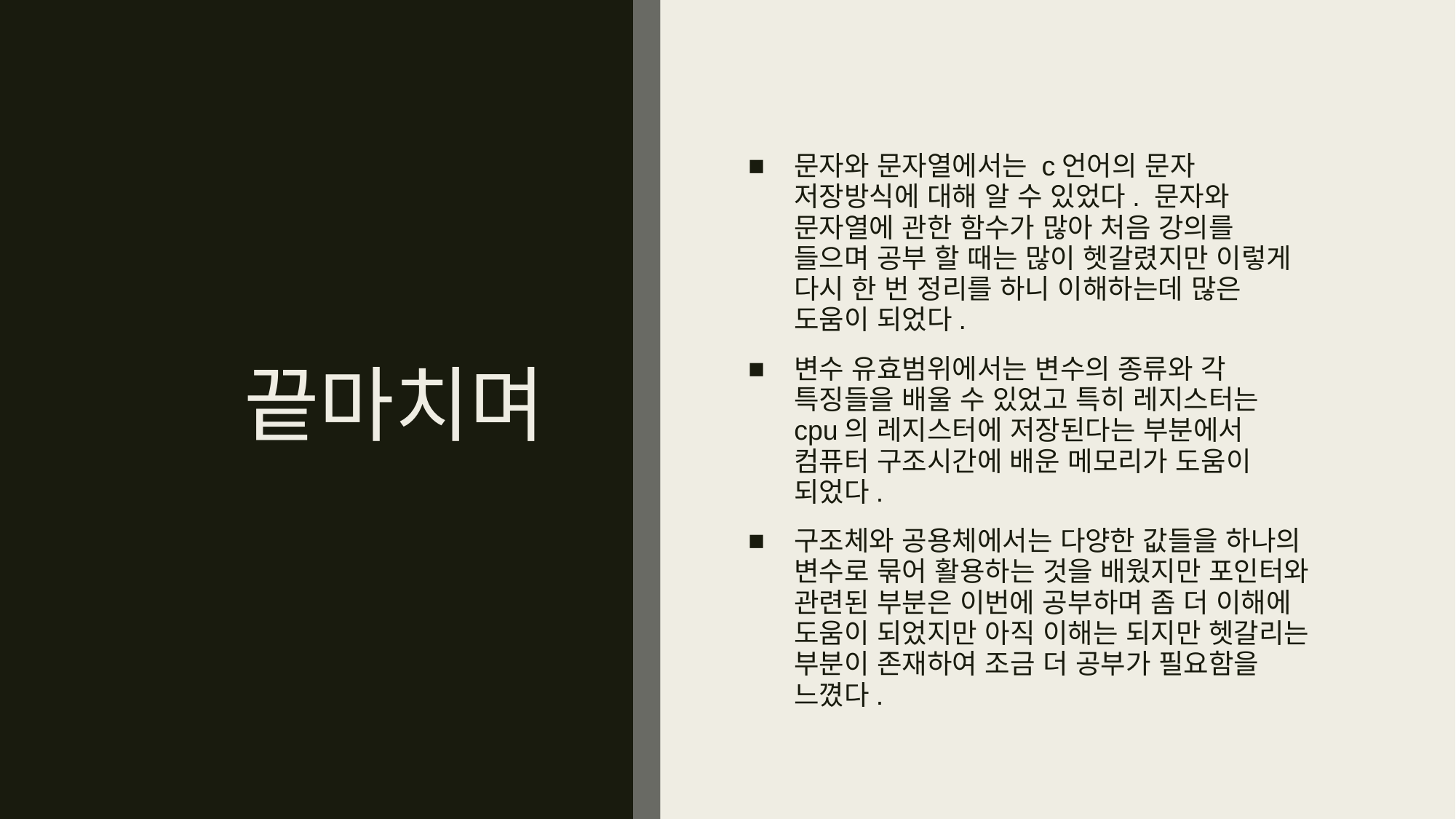

문자와 문자열에서는 c언어의 문자 저장방식에 대해 알 수 있었다. 문자와 문자열에 관한 함수가 많아 처음 강의를 들으며 공부 할 때는 많이 헷갈렸지만 이렇게 다시 한 번 정리를 하니 이해하는데 많은 도움이 되었다.
변수 유효범위에서는 변수의 종류와 각 특징들을 배울 수 있었고 특히 레지스터는 cpu의 레지스터에 저장된다는 부분에서 컴퓨터 구조시간에 배운 메모리가 도움이 되었다.
구조체와 공용체에서는 다양한 값들을 하나의 변수로 묶어 활용하는 것을 배웠지만 포인터와 관련된 부분은 이번에 공부하며 좀 더 이해에 도움이 되었지만 아직 이해는 되지만 헷갈리는 부분이 존재하여 조금 더 공부가 필요함을 느꼈다.
# 끝마치며